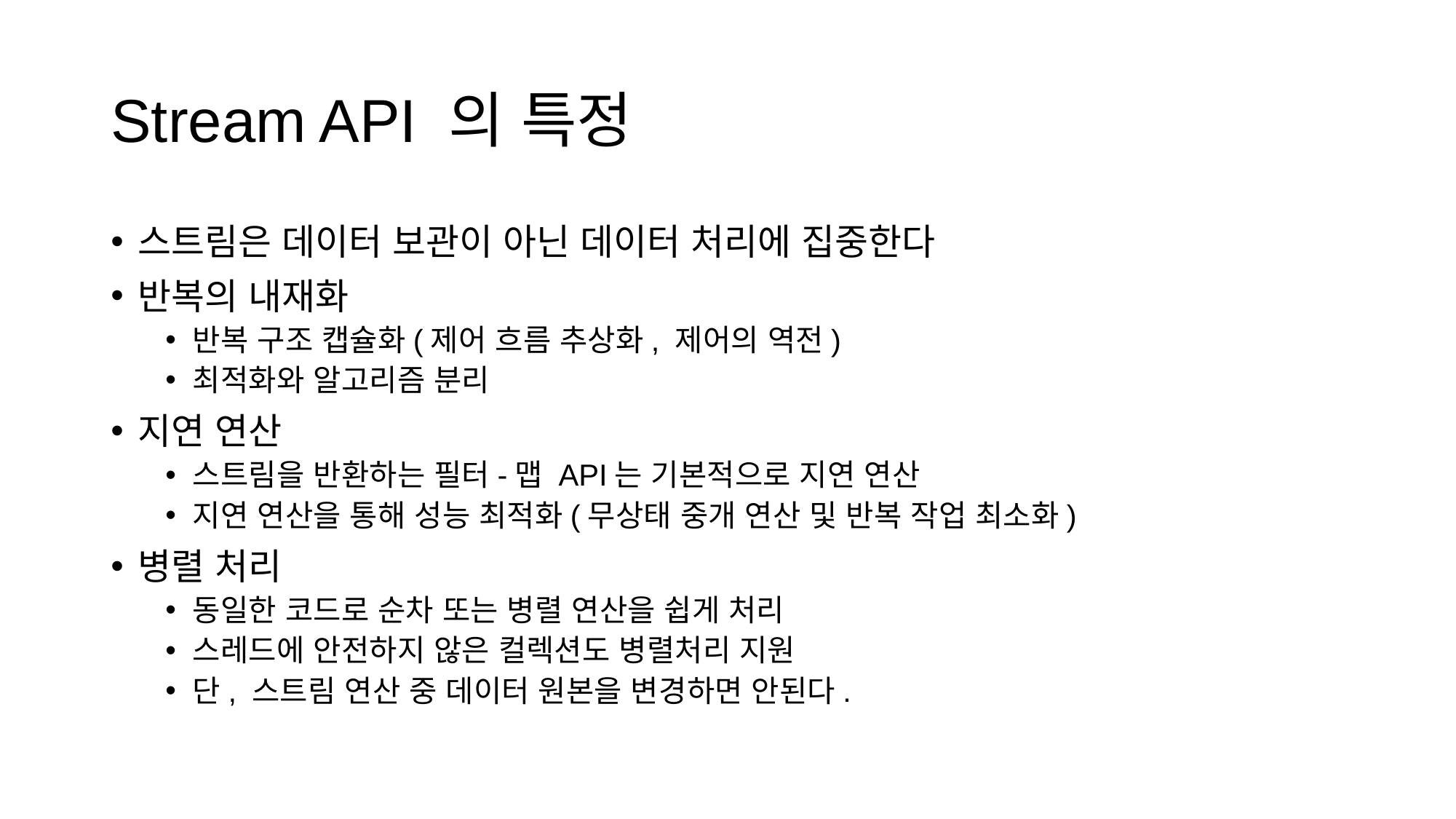

# Stream API 의 특정
스트림은 데이터 보관이 아닌 데이터 처리에 집중한다
반복의 내재화
반복 구조 캡슐화(제어 흐름 추상화, 제어의 역전)
최적화와 알고리즘 분리
지연 연산
스트림을 반환하는 필터-맵 API는 기본적으로 지연 연산
지연 연산을 통해 성능 최적화(무상태 중개 연산 및 반복 작업 최소화)
병렬 처리
동일한 코드로 순차 또는 병렬 연산을 쉽게 처리
스레드에 안전하지 않은 컬렉션도 병렬처리 지원
단, 스트림 연산 중 데이터 원본을 변경하면 안된다.